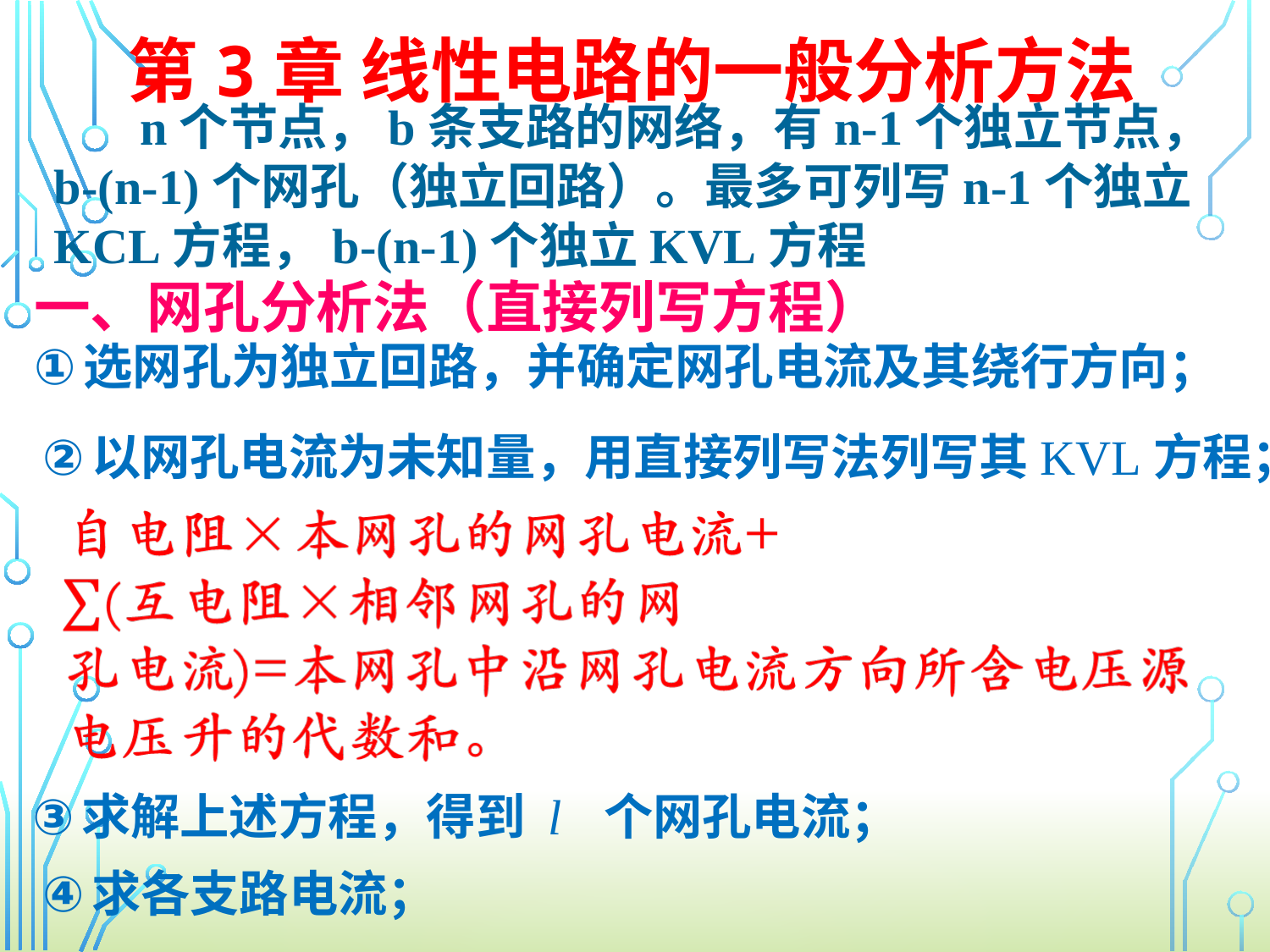

第3章 线性电路的一般分析方法
       n个节点，b条支路的网络，有n-1个独立节点， b-(n-1)个网孔（独立回路）。最多可列写n-1个独立KCL方程，b-(n-1)个独立KVL方程
一、网孔分析法（直接列写方程）
选网孔为独立回路，并确定网孔电流及其绕行方向；
以网孔电流为未知量，用直接列写法列写其KVL方程；

求解上述方程，得到 l 个网孔电流；
求各支路电流；